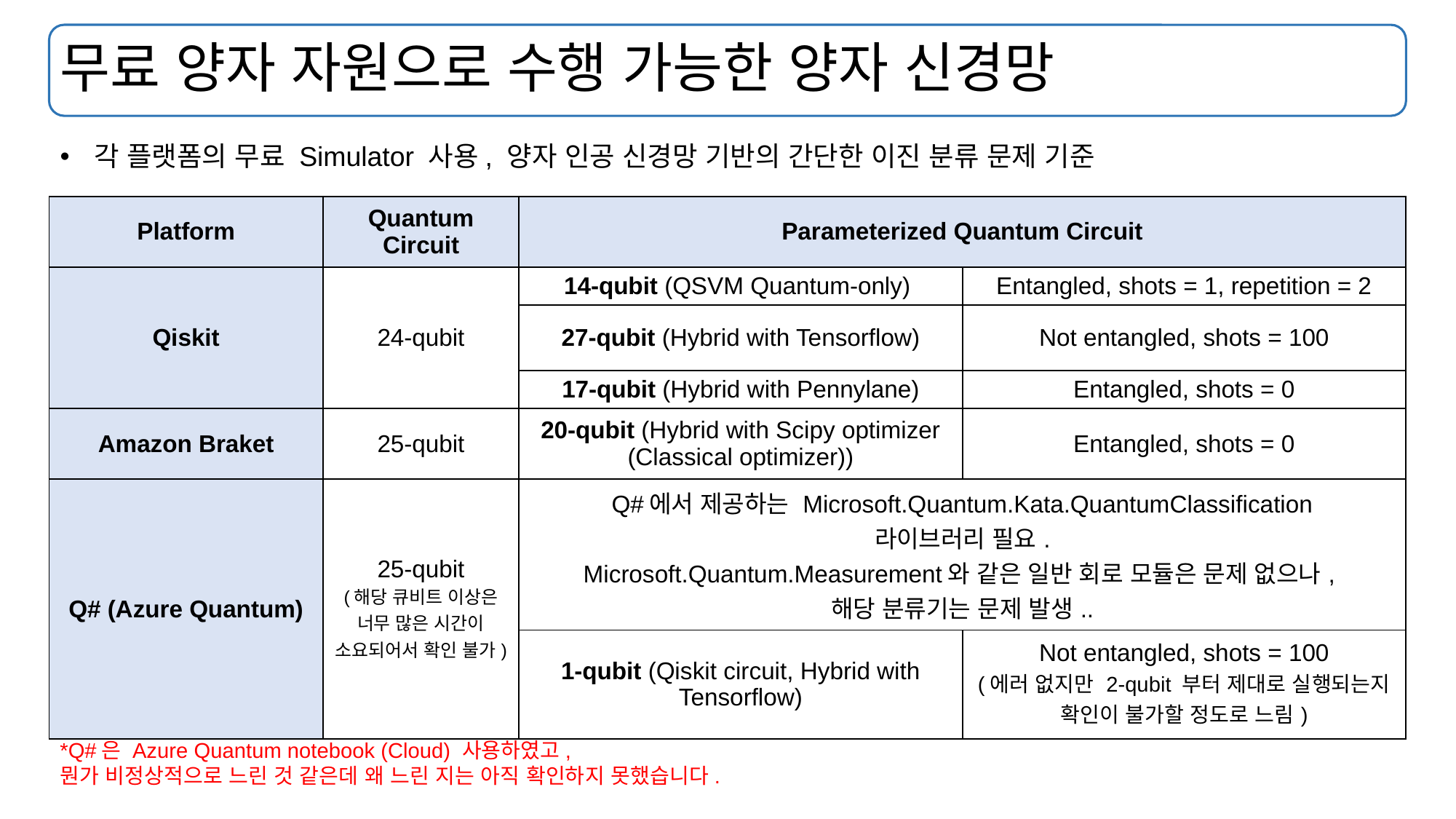

# 무료 양자 자원으로 수행 가능한 양자 신경망
각 플랫폼의 무료 Simulator 사용, 양자 인공 신경망 기반의 간단한 이진 분류 문제 기준
| Platform | Quantum Circuit | Parameterized Quantum Circuit |  |
| --- | --- | --- | --- |
| Qiskit | 24-qubit | 14-qubit (QSVM Quantum-only) | Entangled, shots = 1, repetition = 2 |
|  |  | 27-qubit (Hybrid with Tensorflow) | Not entangled, shots = 100 |
|  |  | 17-qubit (Hybrid with Pennylane) | Entangled, shots = 0 |
| Amazon Braket | 25-qubit | 20-qubit (Hybrid with Scipy optimizer (Classical optimizer)) | Entangled, shots = 0 |
| Q# (Azure Quantum) | 25-qubit (해당 큐비트 이상은 너무 많은 시간이 소요되어서 확인 불가) | Q#에서 제공하는 Microsoft.Quantum.Kata.QuantumClassification 라이브러리 필요. Microsoft.Quantum.Measurement와 같은 일반 회로 모듈은 문제 없으나, 해당 분류기는 문제 발생.. | Q#에서 제공하는 Microsoft.Quantum.Kata.QuantumClassification 라이브러리 필요 Microsoft.Quantum.Measurement와 같은 모듈은 가능하지만 해당 분류기는 문제 발생.. |
|  |  | 1-qubit (Qiskit circuit, Hybrid with Tensorflow) | Not entangled, shots = 100 (에러 없지만 2-qubit 부터 제대로 실행되는지 확인이 불가할 정도로 느림) |
*Q#은 Azure Quantum notebook (Cloud) 사용하였고,
뭔가 비정상적으로 느린 것 같은데 왜 느린 지는 아직 확인하지 못했습니다.